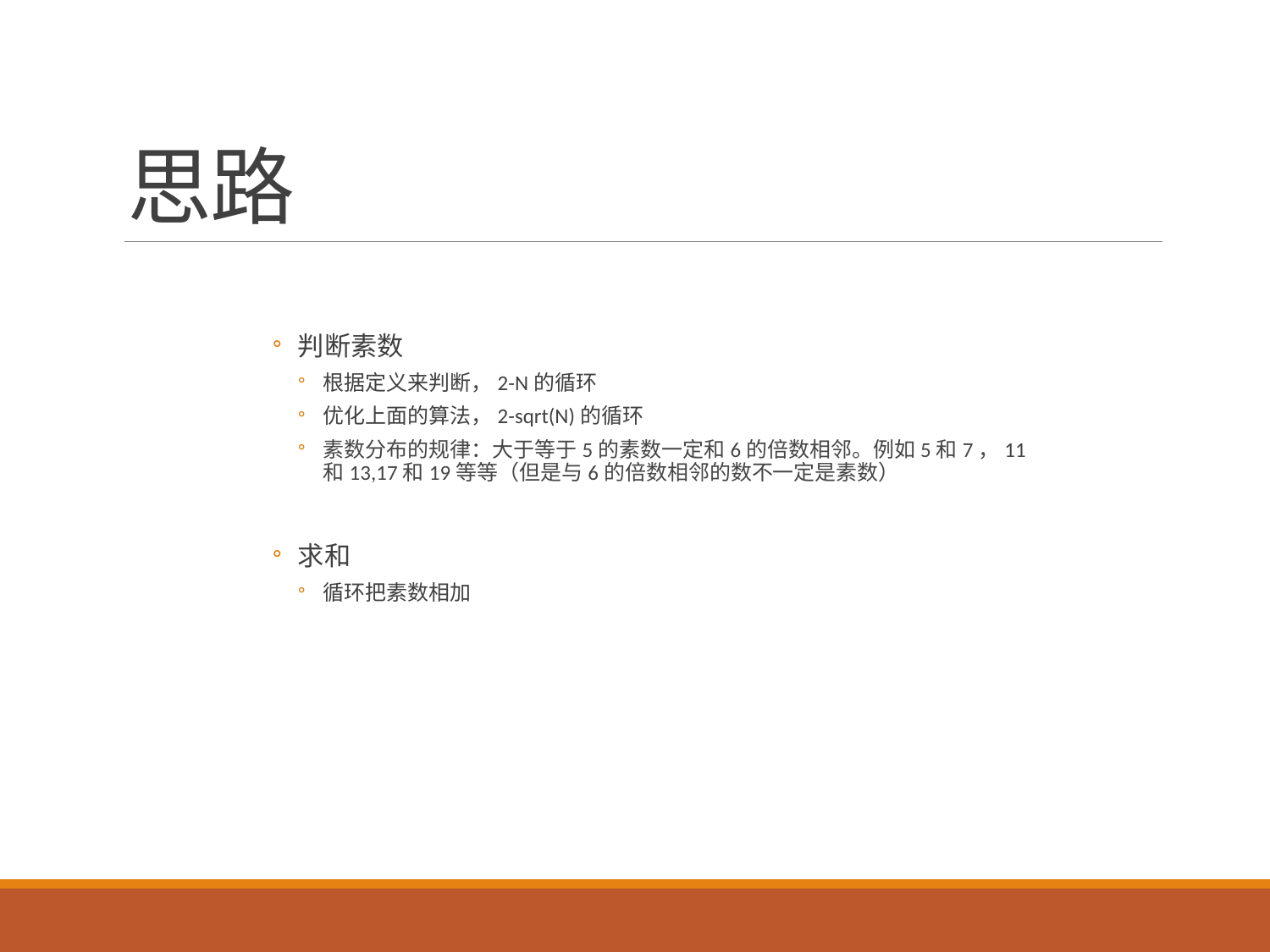

# 思路
判断素数
根据定义来判断，2-N的循环
优化上面的算法，2-sqrt(N)的循环
素数分布的规律：大于等于5的素数一定和6的倍数相邻。例如5和7，11和13,17和19等等（但是与6的倍数相邻的数不一定是素数）

求和
循环把素数相加